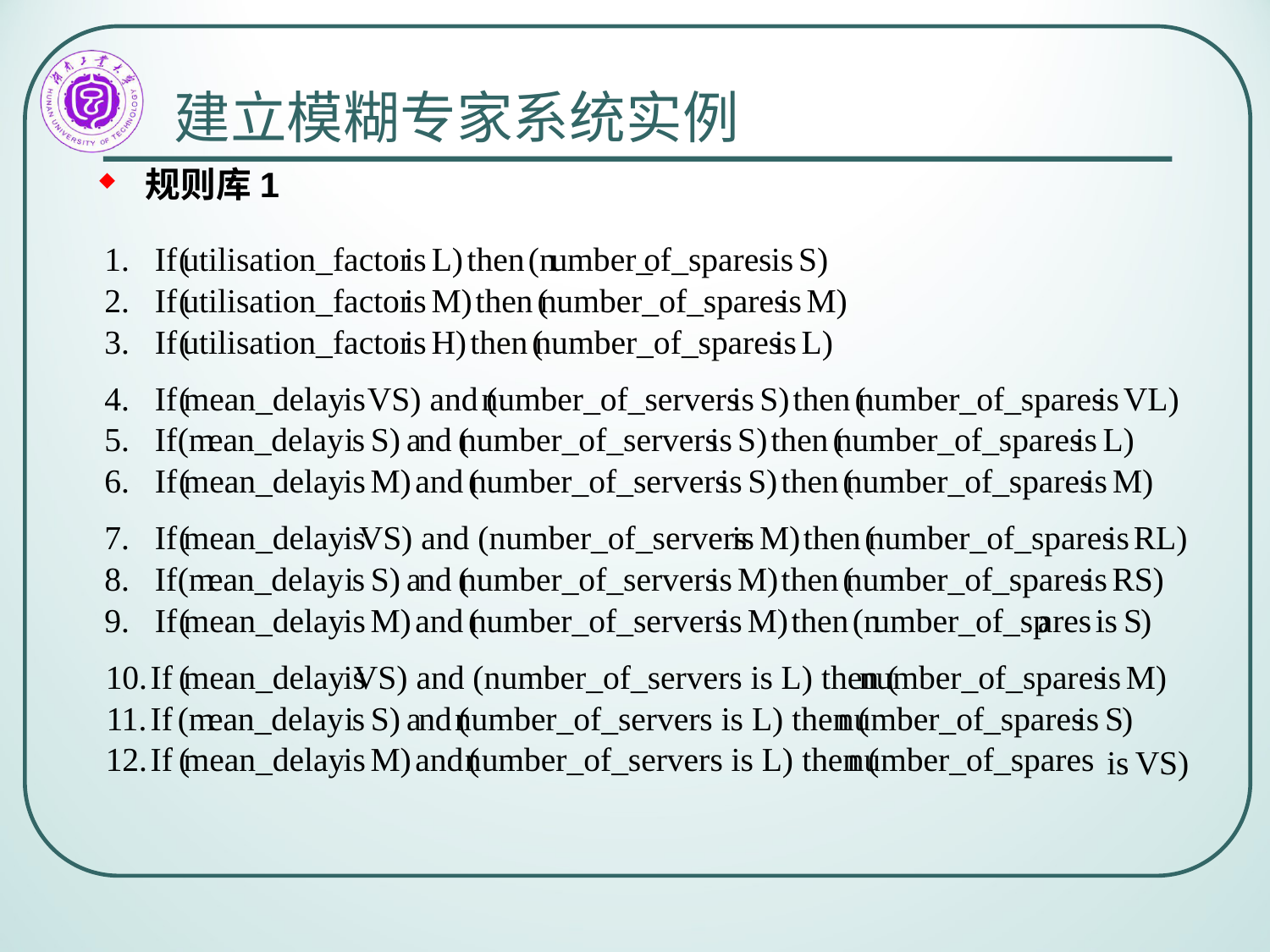

# 建立模糊专家系统实例
规则库1

1.   If
(
utilisation_factor
is
L)
then
(n
umber_
of_spares
is
S)
2.   If
(
utilisation_factor
is
M)
then
(
number_of_spares
is
M)
3.   If
(
utilisation_factor
is
H)
then
(
number_of_spares
is
L)
4.   If
(
mean_delay
is
VS) and (
number_of_servers
is
S)
then
(
number_of_spares
is
VL)
5.   If
(m
ean_delay
 i
s
S)
 a
nd
 (
number_of_servers
is
S)
then
(
number_of_spares
is
L)
6.   If
(
mean_delay
is
M)
and
 (
number_of_servers
is
S)
then
(
number_of_spares
is
M)
7.   If
(
mean_delay
is
VS) and (number_of_servers
is
M)
then
(
number_of_spares
is
RL)
8.   If
(m
ean_delay
 i
s
S)
 a
nd
 (
number_of_servers
is
M)
then
(
number_of_spares
is
RS)
9.   If
(
mean_delay
is
M)
and
 (
number_of_servers
is
M)
then
(n
umber_of_sp
ares
is
 S
)
10.
If
(
mean_delay
is
VS) and (number_of_servers is L) then (
number_of_spares
is
M)
11.
If
(m
ean_delay
 i
s
S)
 a
nd
 (
number_of_servers is L) then (
number_of_spares
is
 S
)
12.
If
(
mean_delay
is
M)
and
 (
number_of_servers is L) then (
number_of_spares
is
VS)